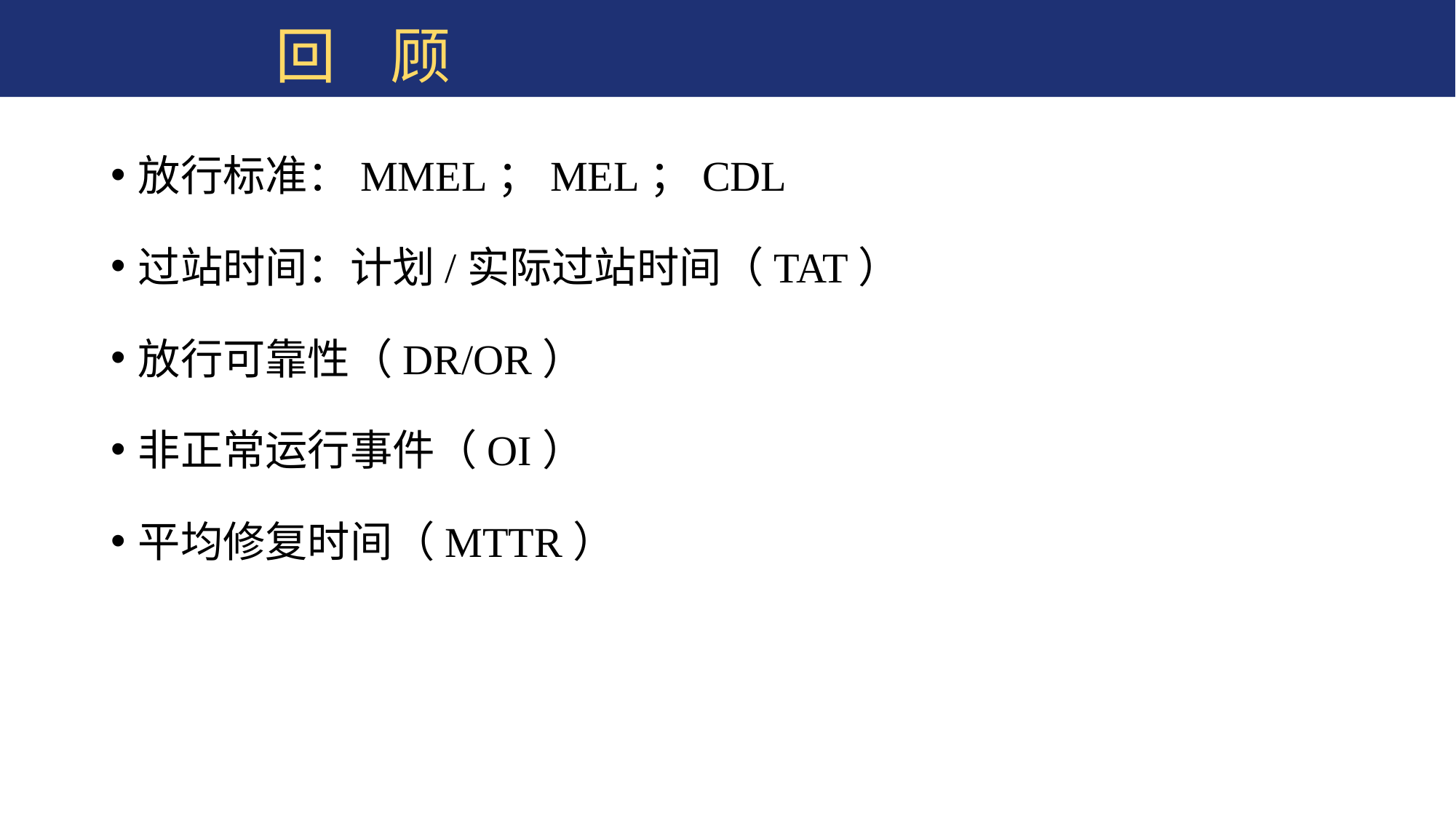

回    顾
放行标准：MMEL；MEL；CDL
过站时间：计划/实际过站时间（TAT）
放行可靠性（DR/OR）
非正常运行事件（OI）
平均修复时间（MTTR）